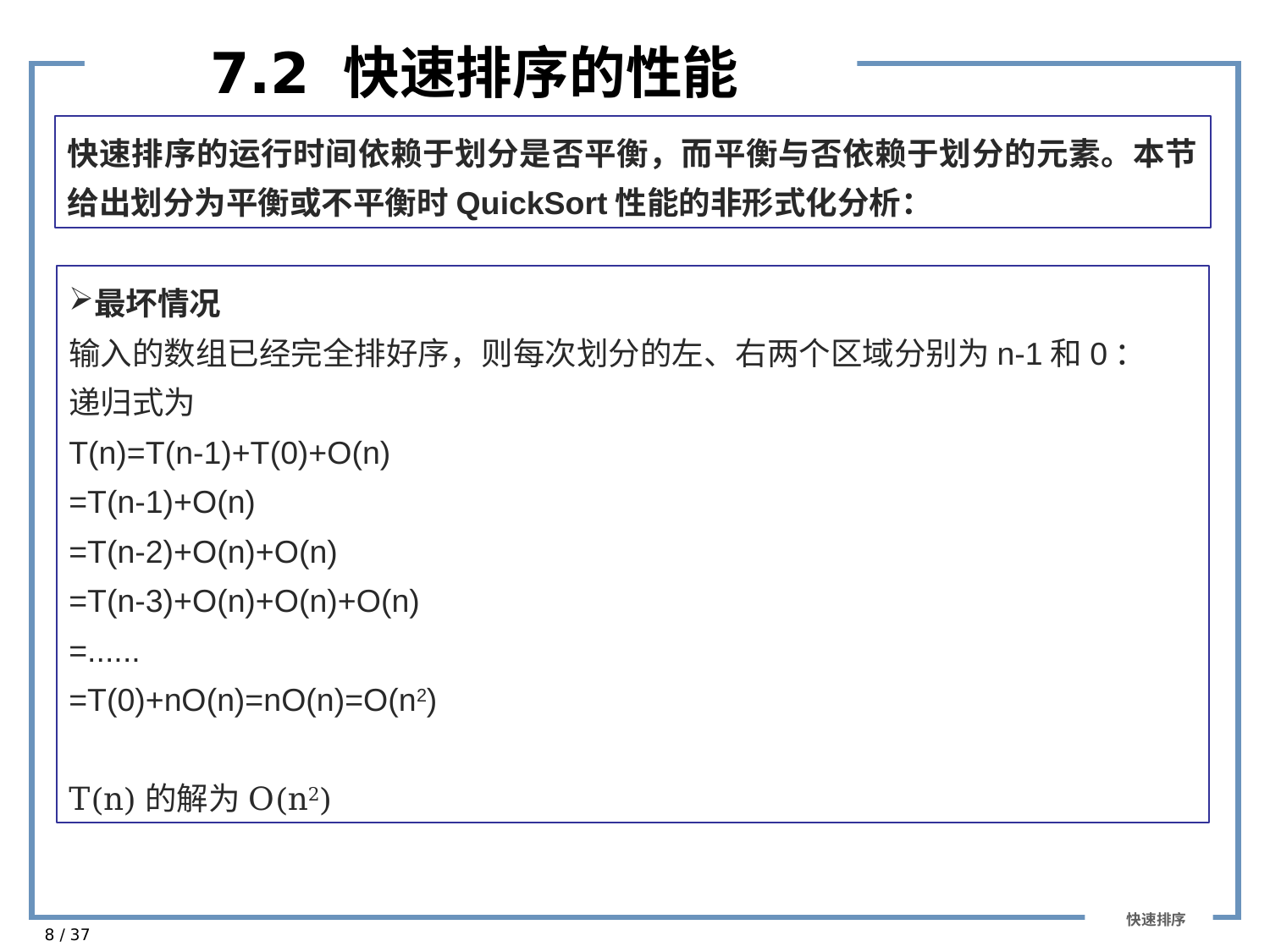

# 7.2 快速排序的性能
快速排序的运行时间依赖于划分是否平衡，而平衡与否依赖于划分的元素。本节给出划分为平衡或不平衡时QuickSort性能的非形式化分析：
最坏情况
输入的数组已经完全排好序，则每次划分的左、右两个区域分别为n-1和0：
递归式为
T(n)=T(n-1)+T(0)+O(n)
=T(n-1)+O(n)
=T(n-2)+O(n)+O(n)
=T(n-3)+O(n)+O(n)+O(n)
=......
=T(0)+nO(n)=nO(n)=O(n2)

T(n)的解为O(n2)
快速排序
8 / 37